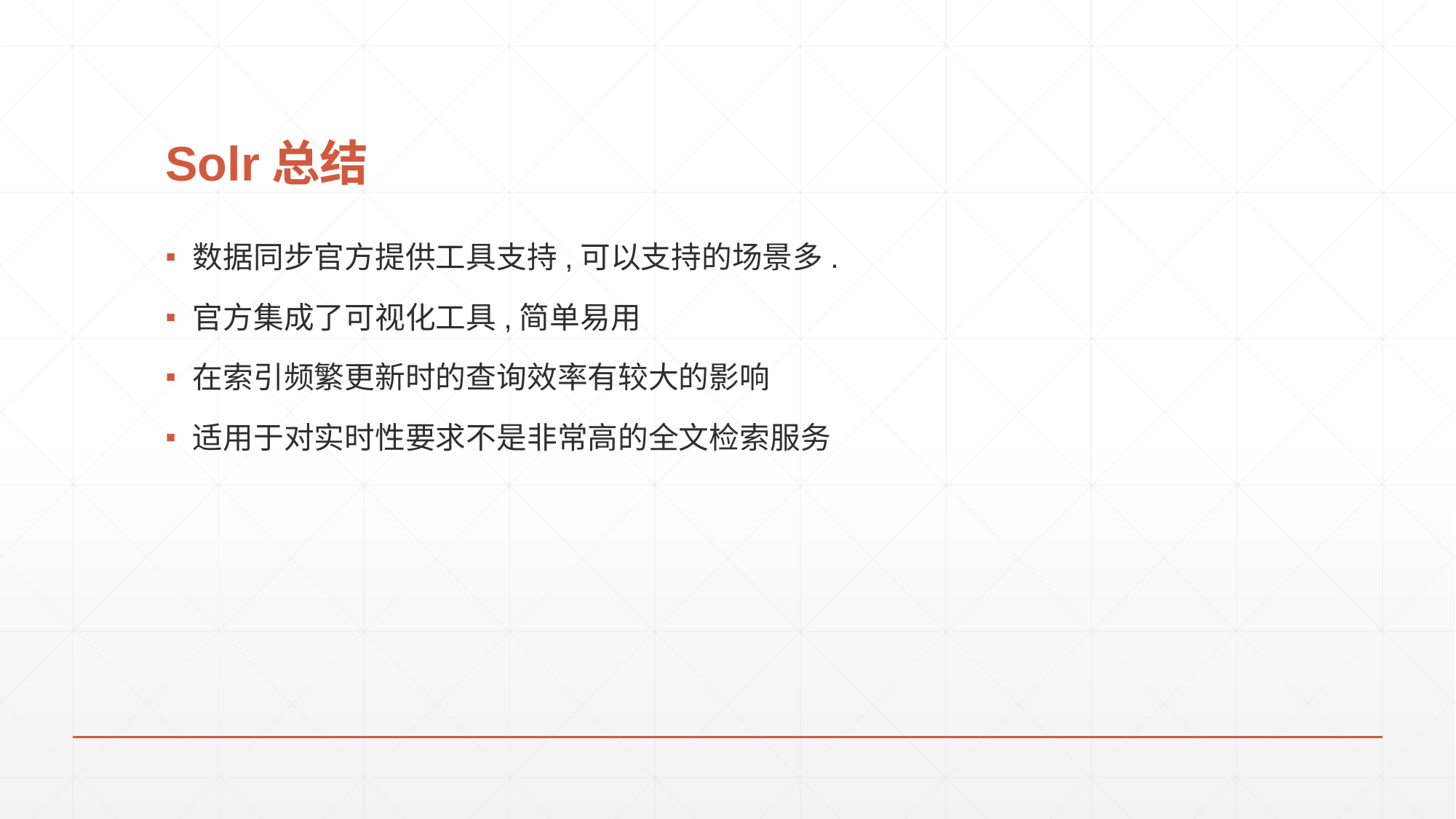

# Solr总结
数据同步官方提供工具支持,可以支持的场景多.
官方集成了可视化工具,简单易用
在索引频繁更新时的查询效率有较大的影响
适用于对实时性要求不是非常高的全文检索服务